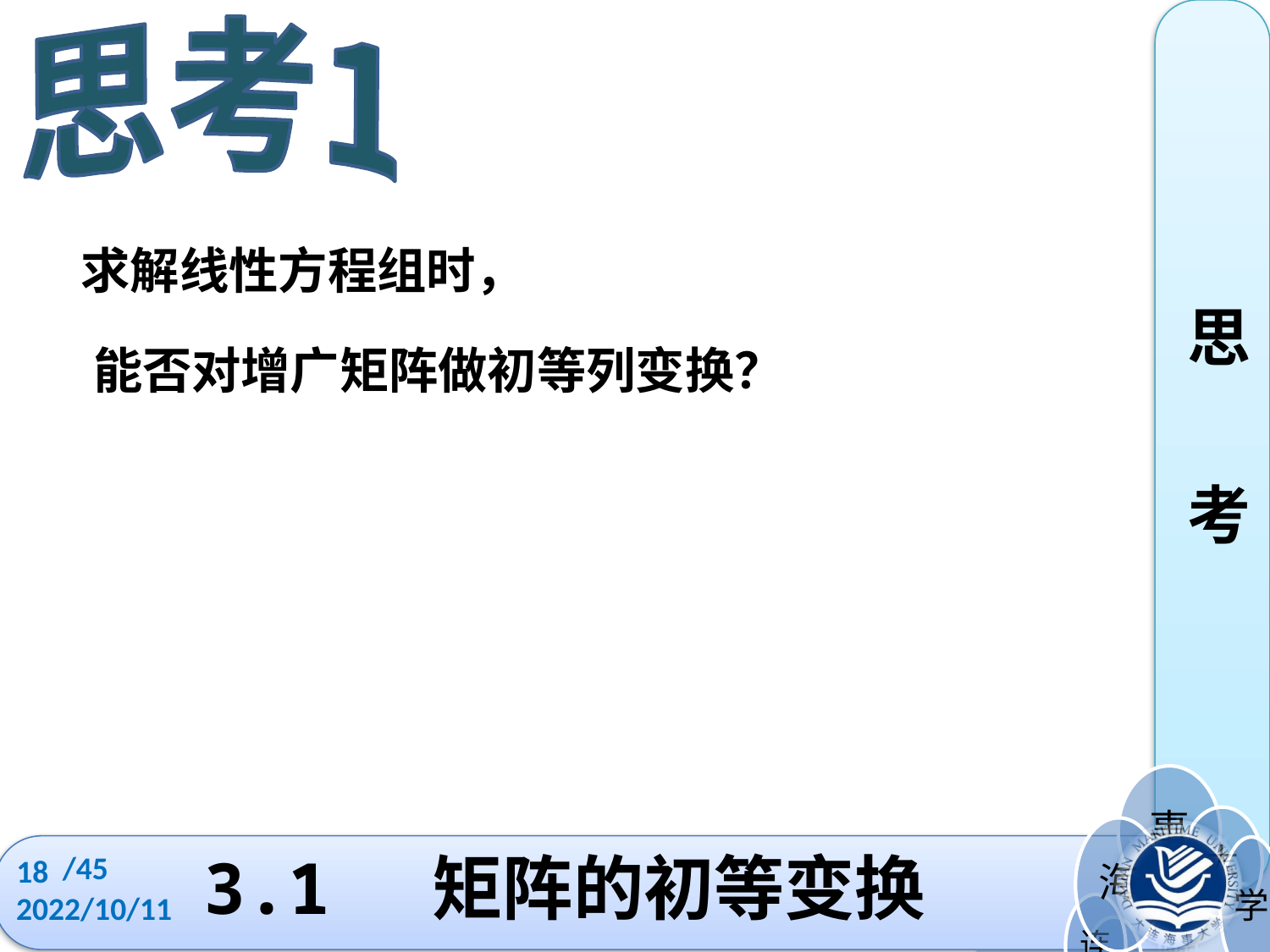

思考1

思

考
求解线性方程组时，
能否对增广矩阵做初等列变换？
/45
18
# 3.1  矩阵的初等变换
2022/10/11